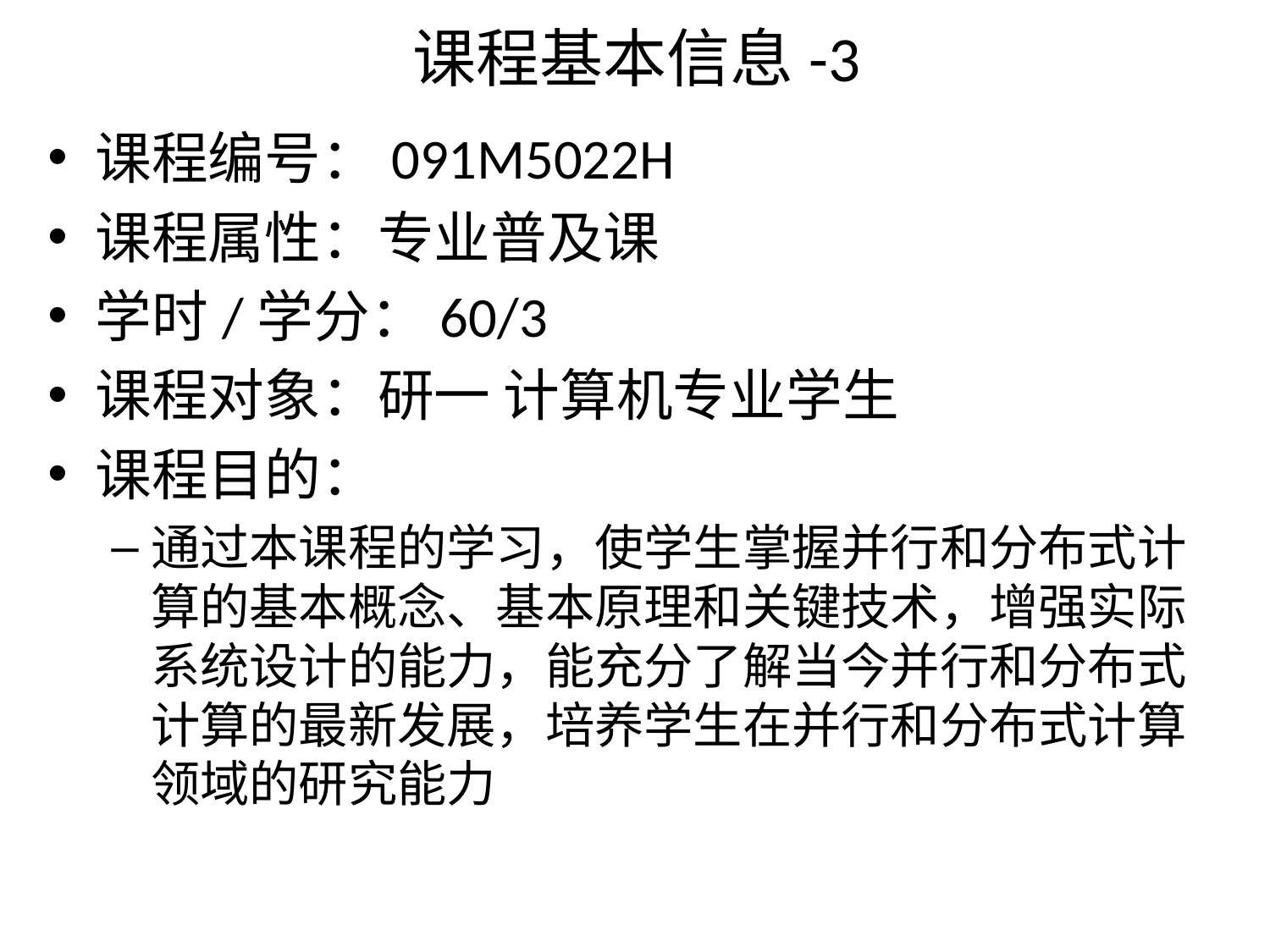

# 课程基本信息-3
课程编号：091M5022H
课程属性：专业普及课
学时/学分：60/3
课程对象：研一 计算机专业学生
课程目的：
通过本课程的学习，使学生掌握并行和分布式计算的基本概念、基本原理和关键技术，增强实际系统设计的能力，能充分了解当今并行和分布式计算的最新发展，培养学生在并行和分布式计算领域的研究能力